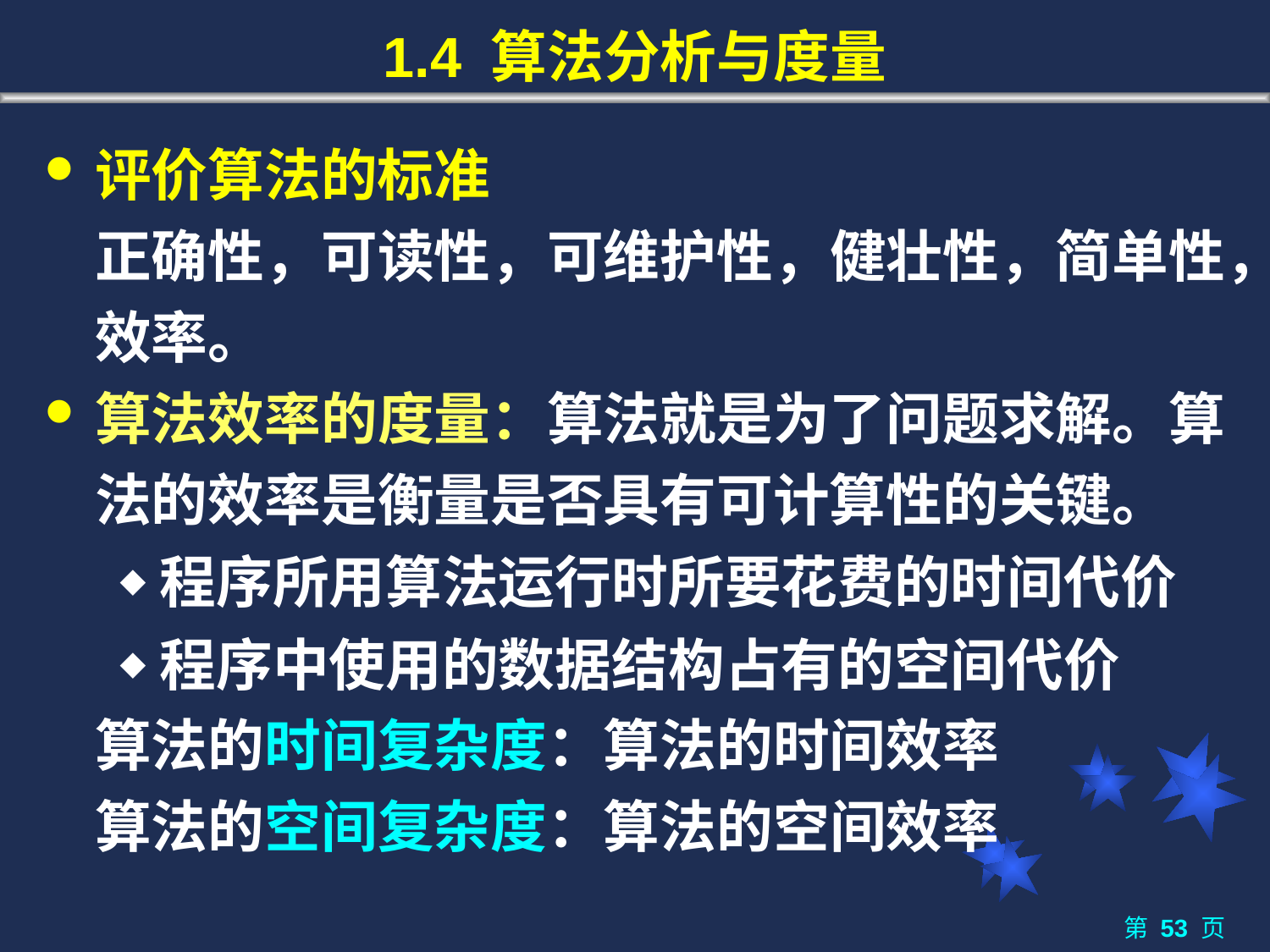

# 1.4 算法分析与度量
评价算法的标准
	正确性，可读性，可维护性，健壮性，简单性，效率。
算法效率的度量：算法就是为了问题求解。算法的效率是衡量是否具有可计算性的关键。
程序所用算法运行时所要花费的时间代价
程序中使用的数据结构占有的空间代价
	算法的时间复杂度：算法的时间效率
	算法的空间复杂度：算法的空间效率
第 53 页